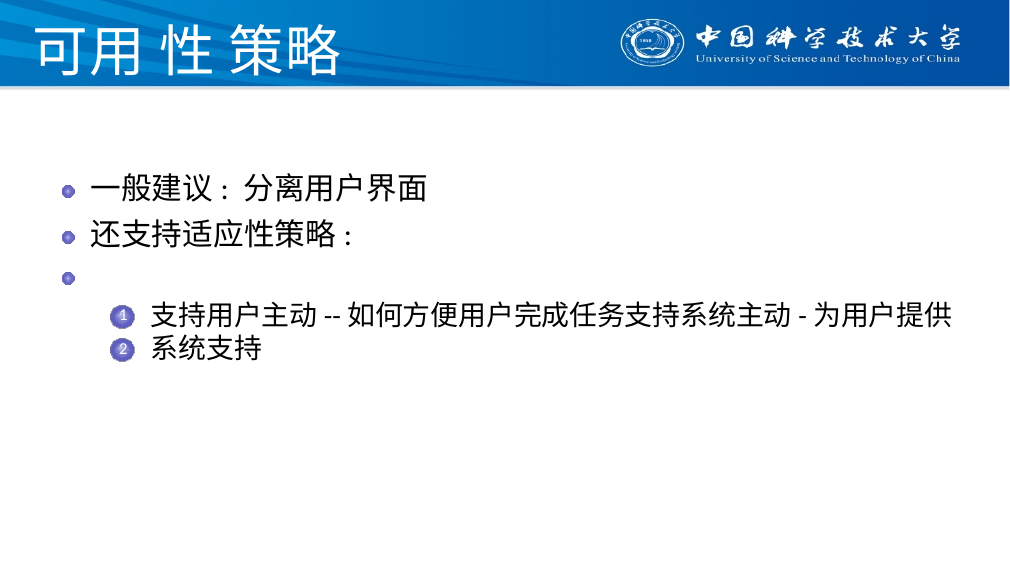

# 可用 性 策略
一般建议: 分离用户界面
还支持适应性策略:

支持用户主动--如何方便用户完成任务支持系统主动-为用户提供系统支持

1

2